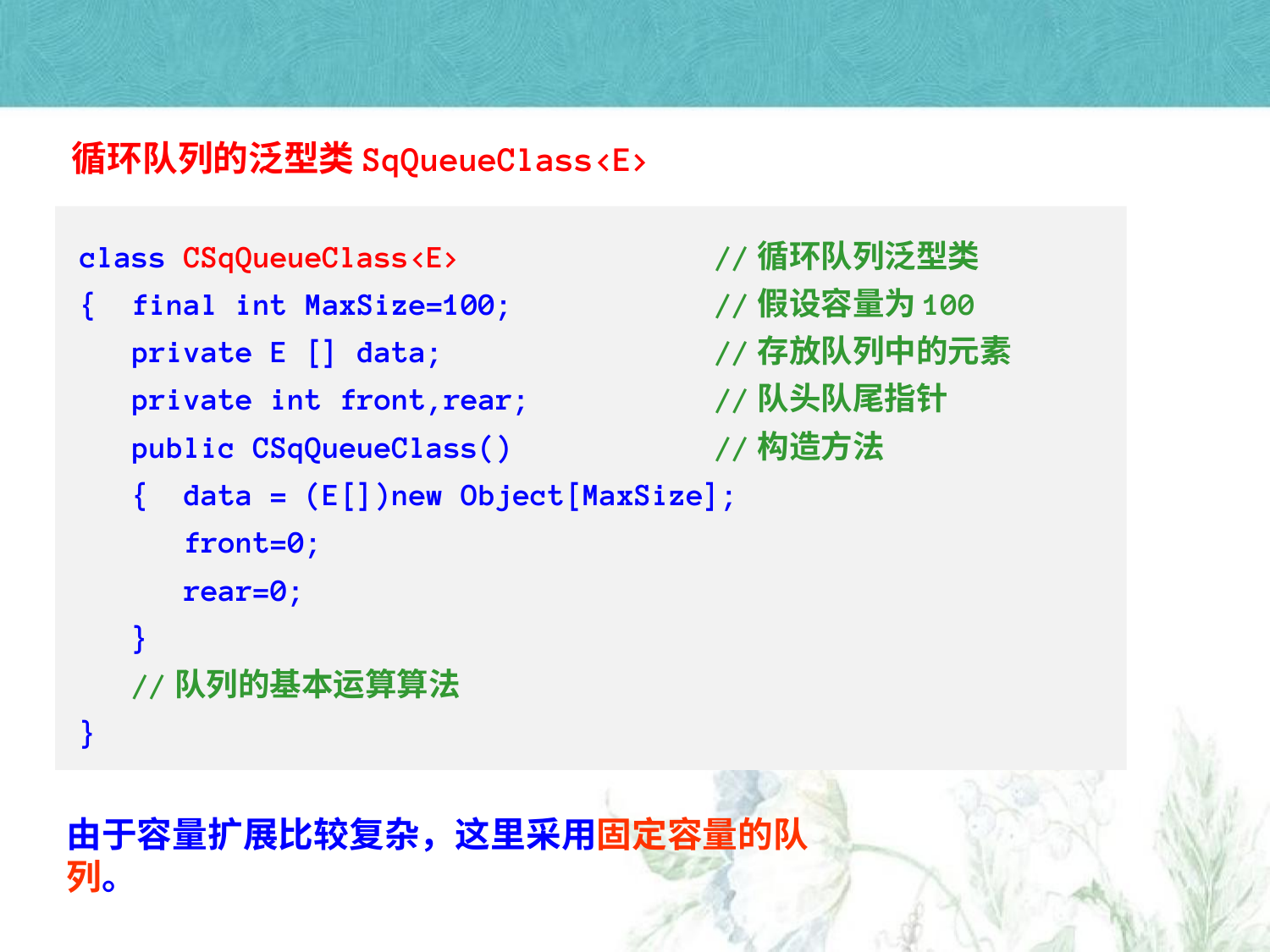

循环队列的泛型类SqQueueClass<E>
class CSqQueueClass<E>		//循环队列泛型类
{  final int MaxSize=100;		//假设容量为100
   private E [] data;			//存放队列中的元素
   private int front,rear;		//队头队尾指针
   public CSqQueueClass()		//构造方法
   {  data = (E[])new Object[MaxSize];
      front=0;
      rear=0;
   }
   //队列的基本运算算法
}
由于容量扩展比较复杂，这里采用固定容量的队列。